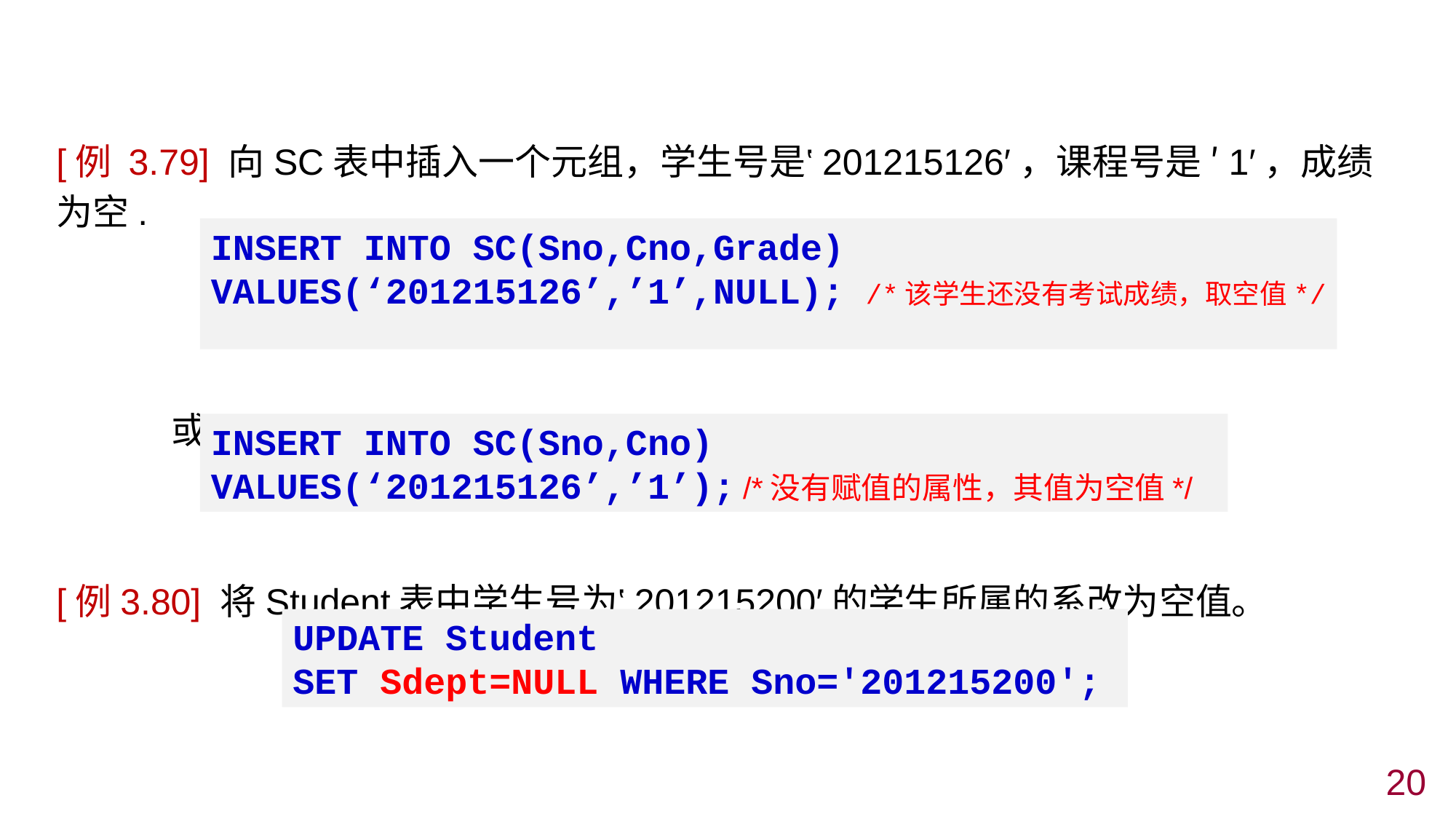

#
[例 3.79] 向SC表中插入一个元组，学生号是‛201215126′，课程号是 ′1′，成绩为空.

             或

[例3.80] 将Student表中学生号为‛201215200′的学生所属的系改为空值。

INSERT INTO SC(Sno,Cno,Grade)
VALUES(‘201215126’,’1’,NULL); /*该学生还没有考试成绩，取空值*/
INSERT INTO SC(Sno,Cno)
VALUES(‘201215126’,’1’); /*没有赋值的属性，其值为空值*/
UPDATE Student
SET Sdept=NULL WHERE Sno='201215200';
20